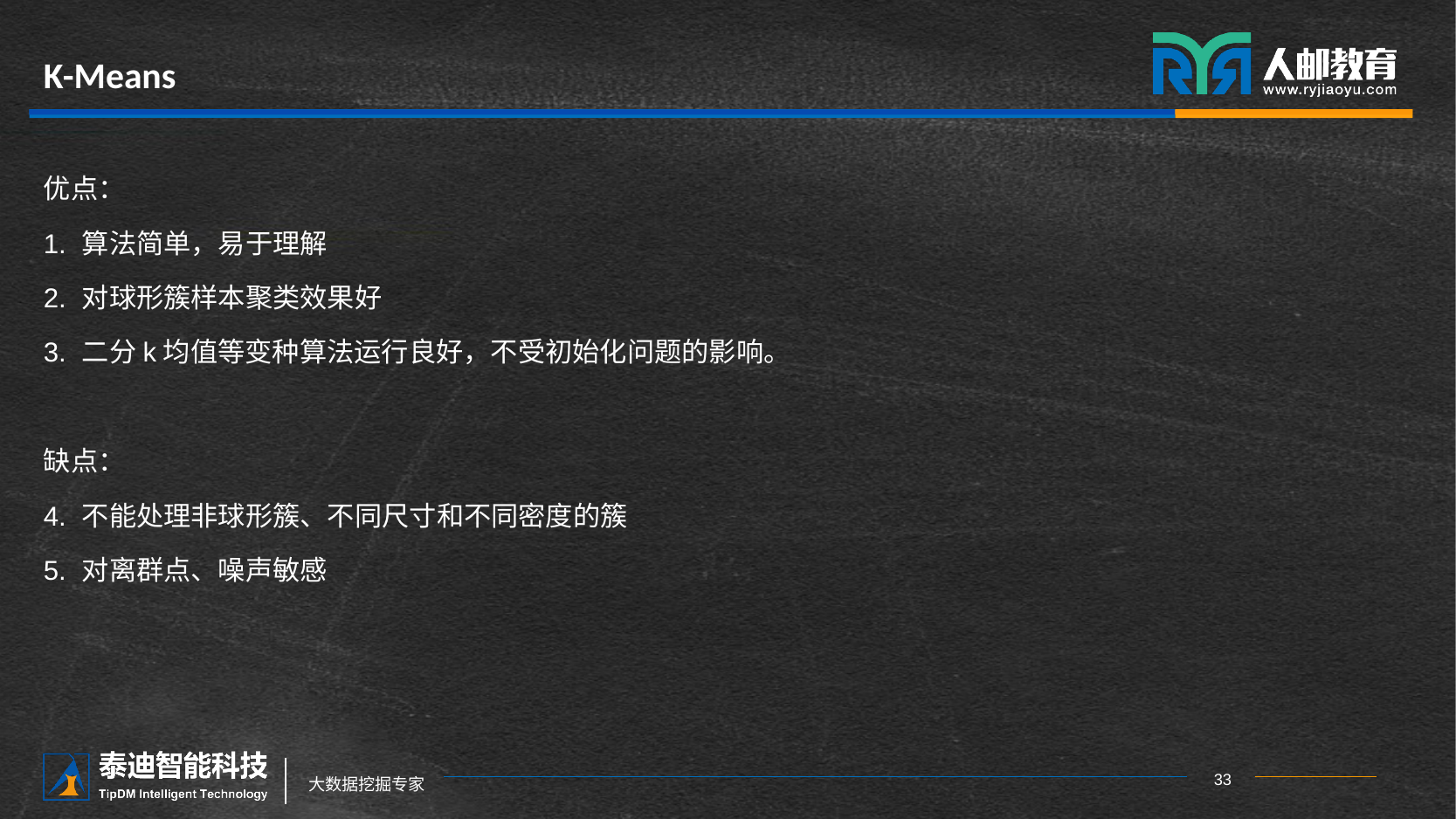

# K-Means
优点：
算法简单，易于理解
对球形簇样本聚类效果好
二分k均值等变种算法运行良好，不受初始化问题的影响。

缺点：
不能处理非球形簇、不同尺寸和不同密度的簇
对离群点、噪声敏感